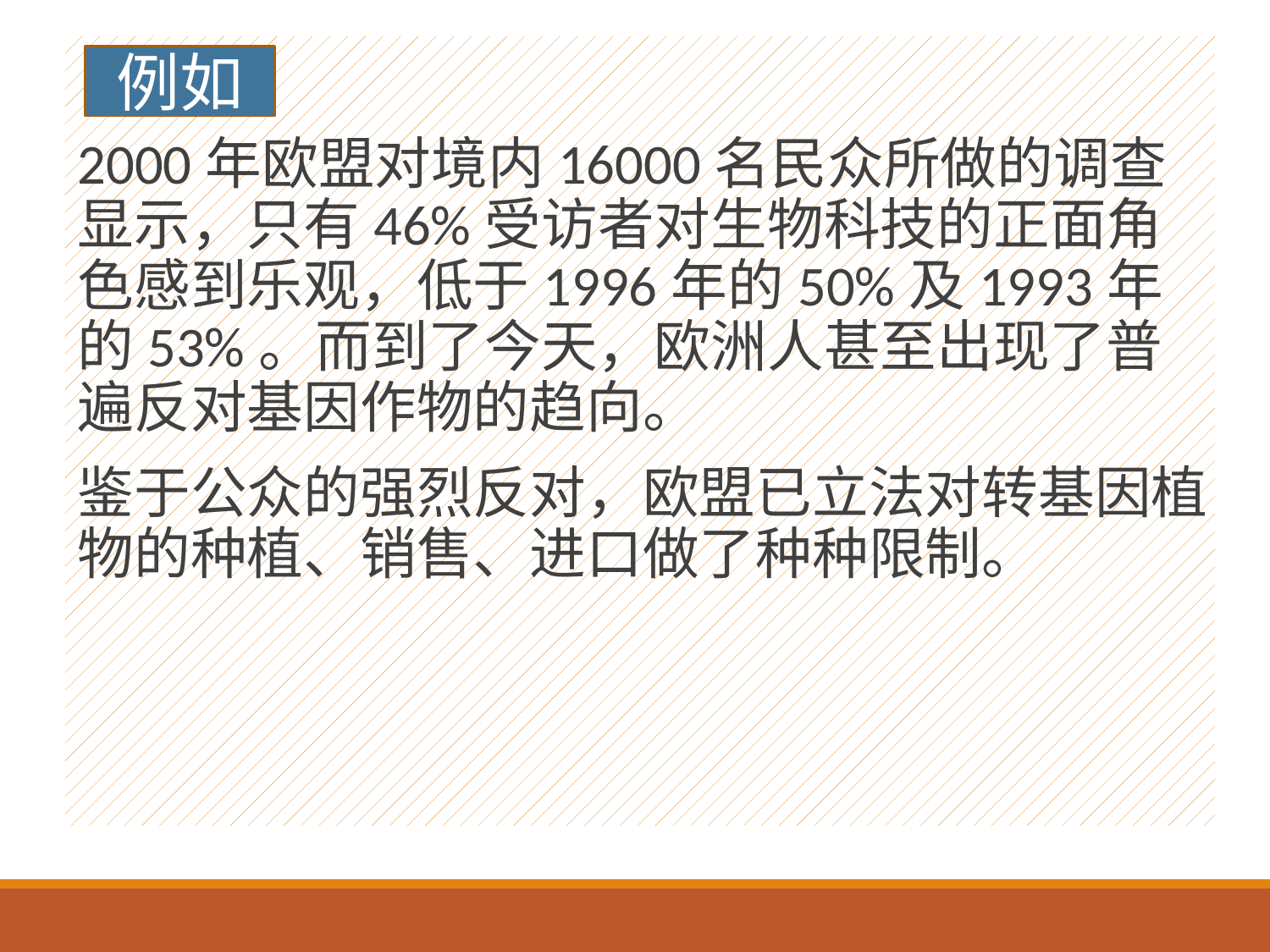

2000年欧盟对境内16000名民众所做的调查显示，只有46%受访者对生物科技的正面角色感到乐观，低于1996年的50%及1993年的53%。而到了今天，欧洲人甚至出现了普遍反对基因作物的趋向。
鉴于公众的强烈反对，欧盟已立法对转基因植物的种植、销售、进口做了种种限制。
例如